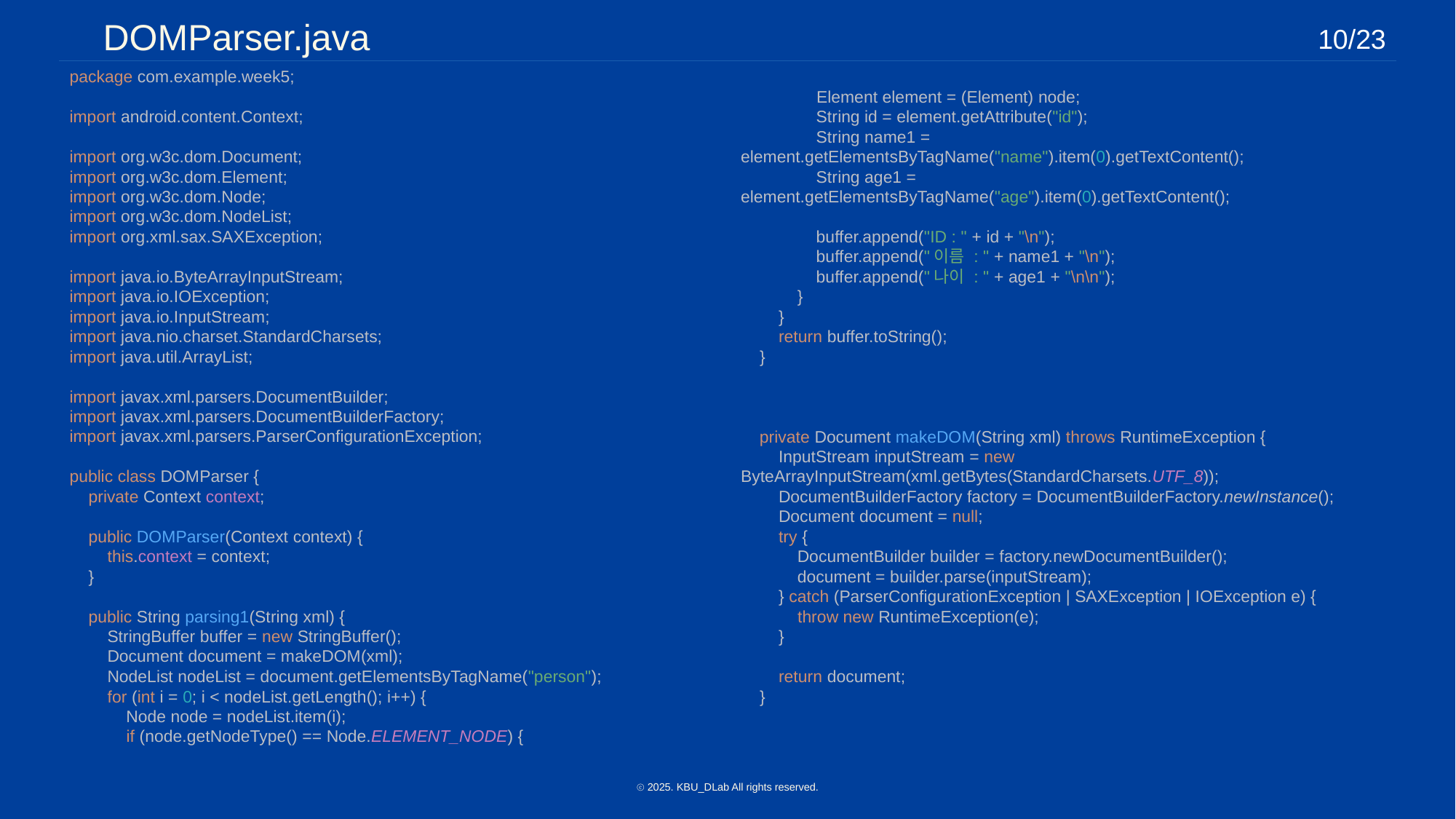

DOMParser.java
10/23
package com.example.week5;
import android.content.Context;
import org.w3c.dom.Document;
import org.w3c.dom.Element;
import org.w3c.dom.Node;
import org.w3c.dom.NodeList;
import org.xml.sax.SAXException;
import java.io.ByteArrayInputStream;
import java.io.IOException;
import java.io.InputStream;
import java.nio.charset.StandardCharsets;
import java.util.ArrayList;
import javax.xml.parsers.DocumentBuilder;
import javax.xml.parsers.DocumentBuilderFactory;
import javax.xml.parsers.ParserConfigurationException;
public class DOMParser {
    private Context context;
    public DOMParser(Context context) {
        this.context = context;
    }
    public String parsing1(String xml) {
        StringBuffer buffer = new StringBuffer();
        Document document = makeDOM(xml);
        NodeList nodeList = document.getElementsByTagName("person");
        for (int i = 0; i < nodeList.getLength(); i++) {
            Node node = nodeList.item(i);
            if (node.getNodeType() == Node.ELEMENT_NODE) {
                Element element = (Element) node;
                String id = element.getAttribute("id");
                String name1 = element.getElementsByTagName("name").item(0).getTextContent();
                String age1 = element.getElementsByTagName("age").item(0).getTextContent();
                buffer.append("ID : " + id + "\n");
                buffer.append("이름 : " + name1 + "\n");
                buffer.append("나이 : " + age1 + "\n\n");
            }
        }
        return buffer.toString();
    }
    private Document makeDOM(String xml) throws RuntimeException {
        InputStream inputStream = new ByteArrayInputStream(xml.getBytes(StandardCharsets.UTF_8));
        DocumentBuilderFactory factory = DocumentBuilderFactory.newInstance();
        Document document = null;
        try {
            DocumentBuilder builder = factory.newDocumentBuilder();
            document = builder.parse(inputStream);
        } catch (ParserConfigurationException | SAXException | IOException e) {
            throw new RuntimeException(e);
        }
        return document;
    }